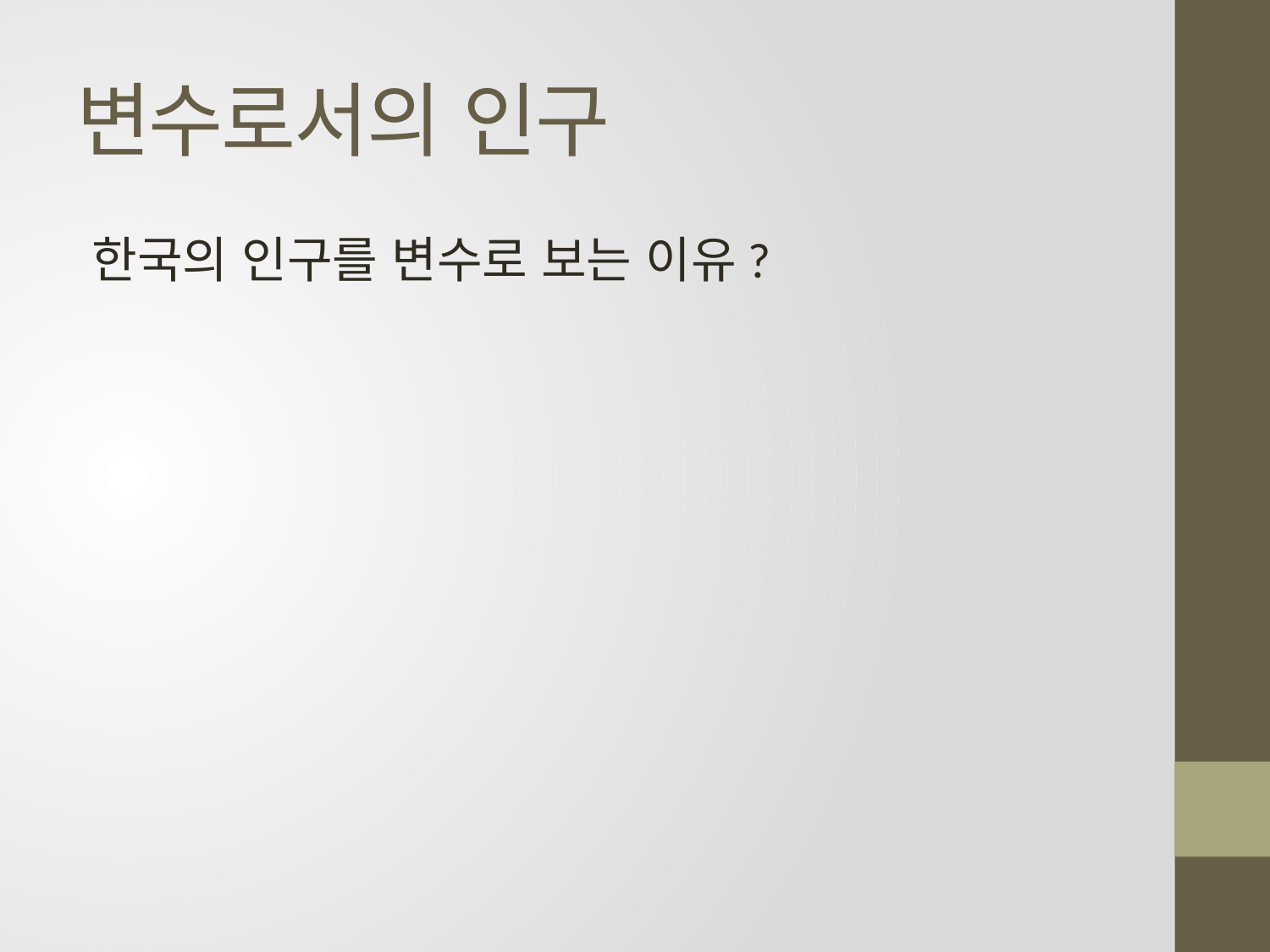

# 변수로서의 인구
한국의 인구를 변수로 보는 이유?